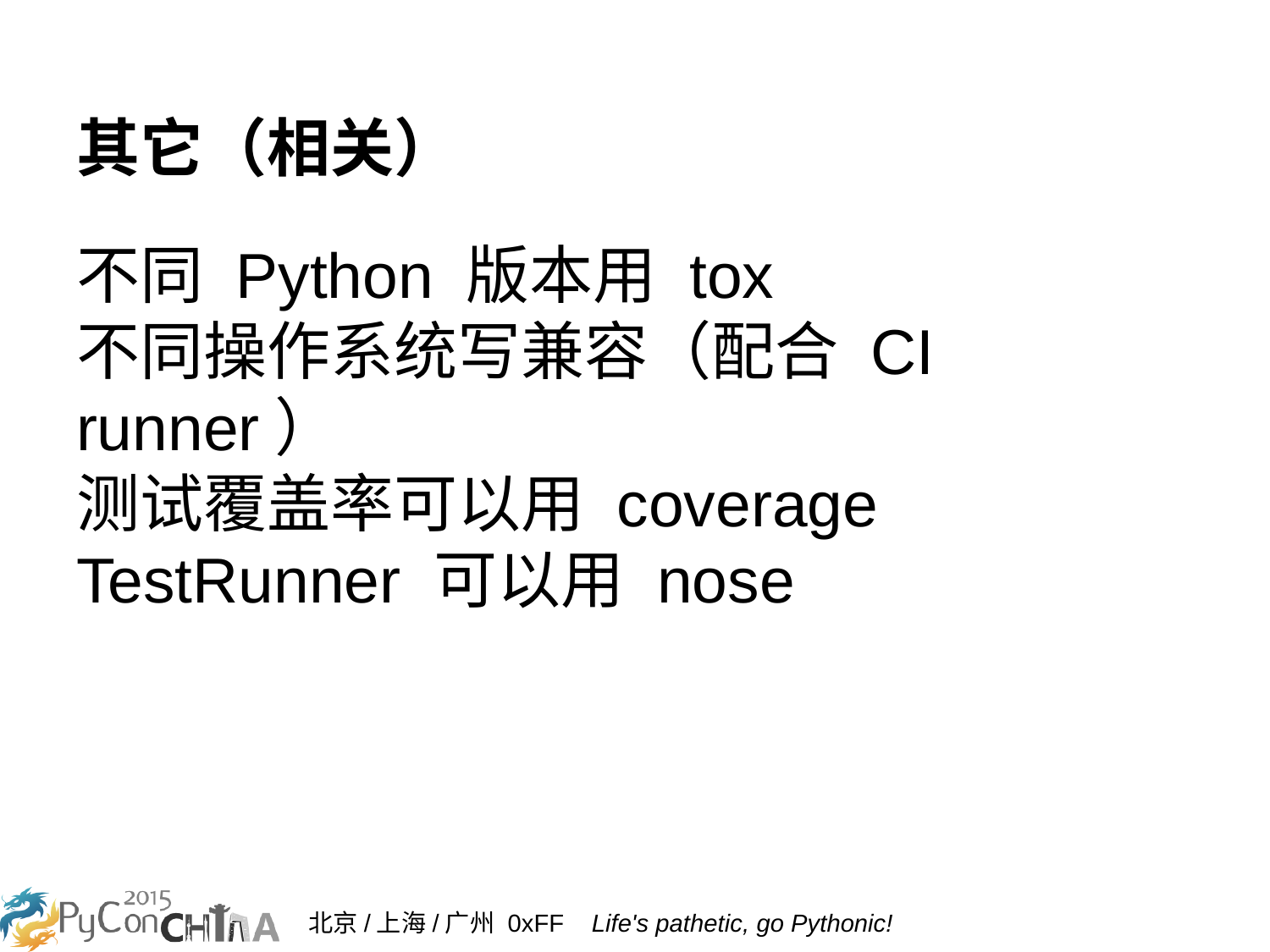

# 其它（相关）
不同 Python 版本用 tox
不同操作系统写兼容（配合 CI runner）
测试覆盖率可以用 coverage
TestRunner 可以用 nose